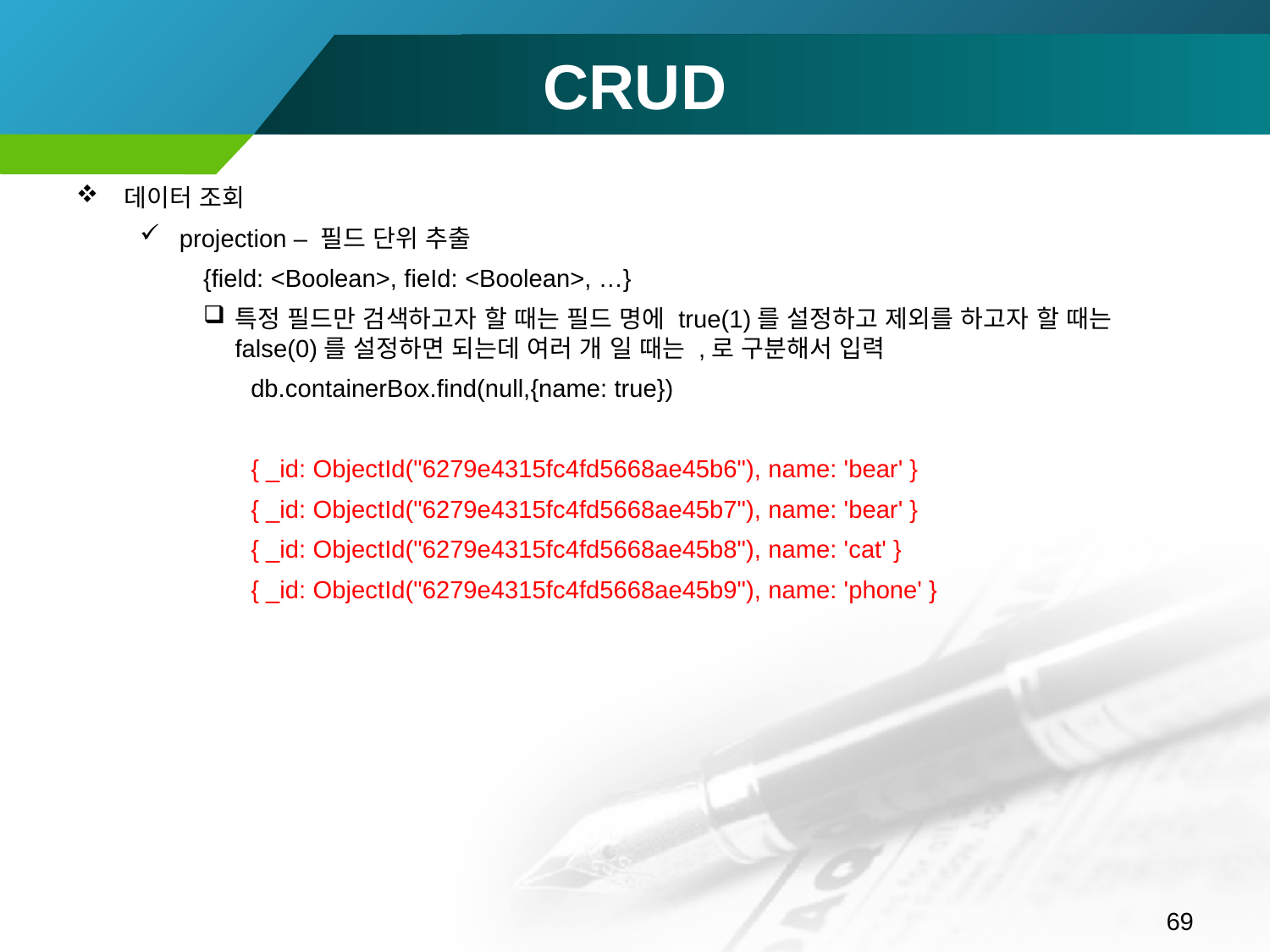

# CRUD
데이터 조회
projection – 필드 단위 추출
{field: <Boolean>, fieId: <Boolean>, …}
특정 필드만 검색하고자 할 때는 필드 명에 true(1)를 설정하고 제외를 하고자 할 때는 false(0)를 설정하면 되는데 여러 개 일 때는 ,로 구분해서 입력
db.containerBox.find(null,{name: true})

{ _id: ObjectId("6279e4315fc4fd5668ae45b6"), name: 'bear' }
{ _id: ObjectId("6279e4315fc4fd5668ae45b7"), name: 'bear' }
{ _id: ObjectId("6279e4315fc4fd5668ae45b8"), name: 'cat' }
{ _id: ObjectId("6279e4315fc4fd5668ae45b9"), name: 'phone' }
69